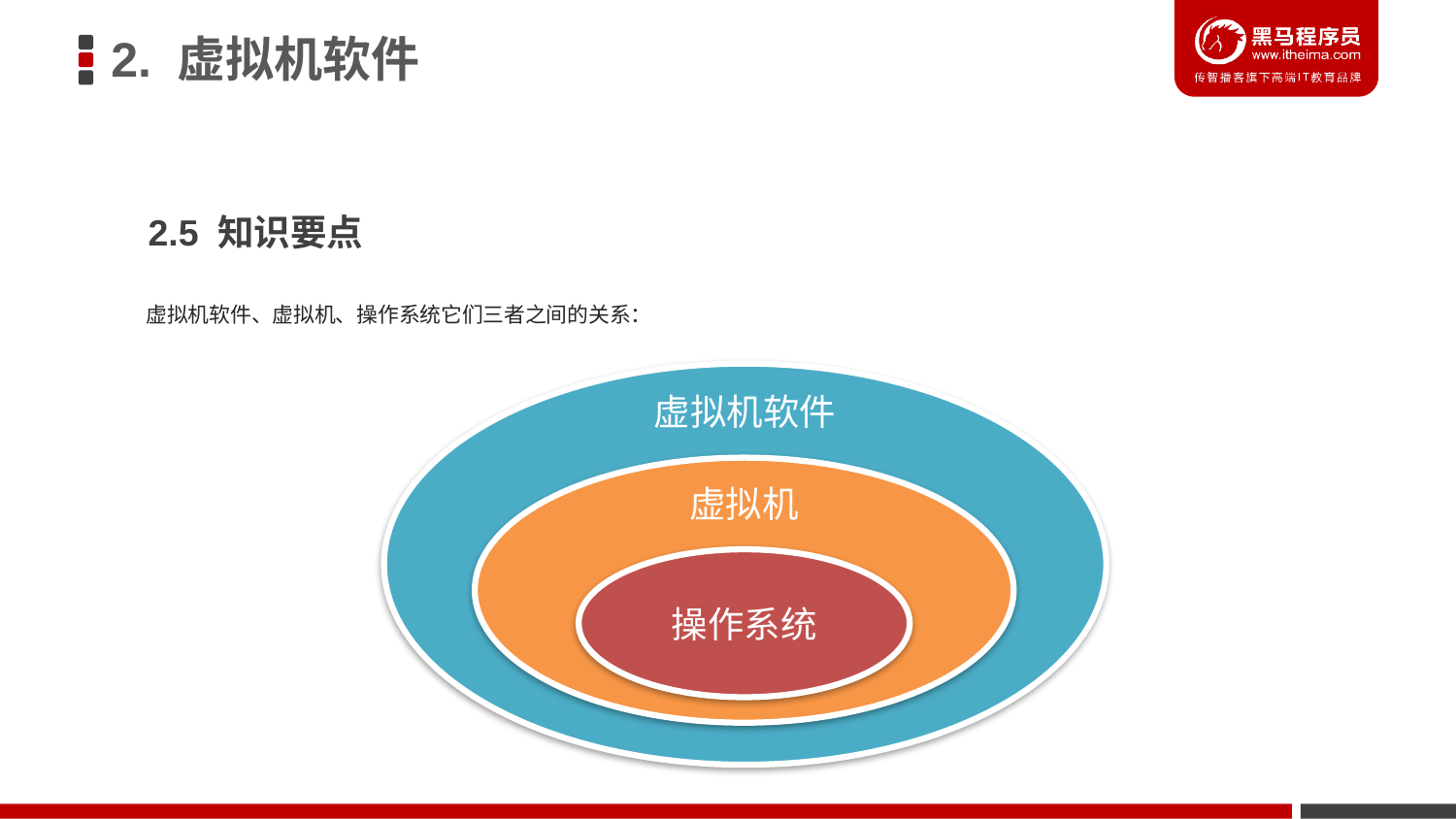

2. 虚拟机软件
2.5 知识要点
虚拟机软件、虚拟机、操作系统它们三者之间的关系：
虚拟机软件

虚拟机

操作系统